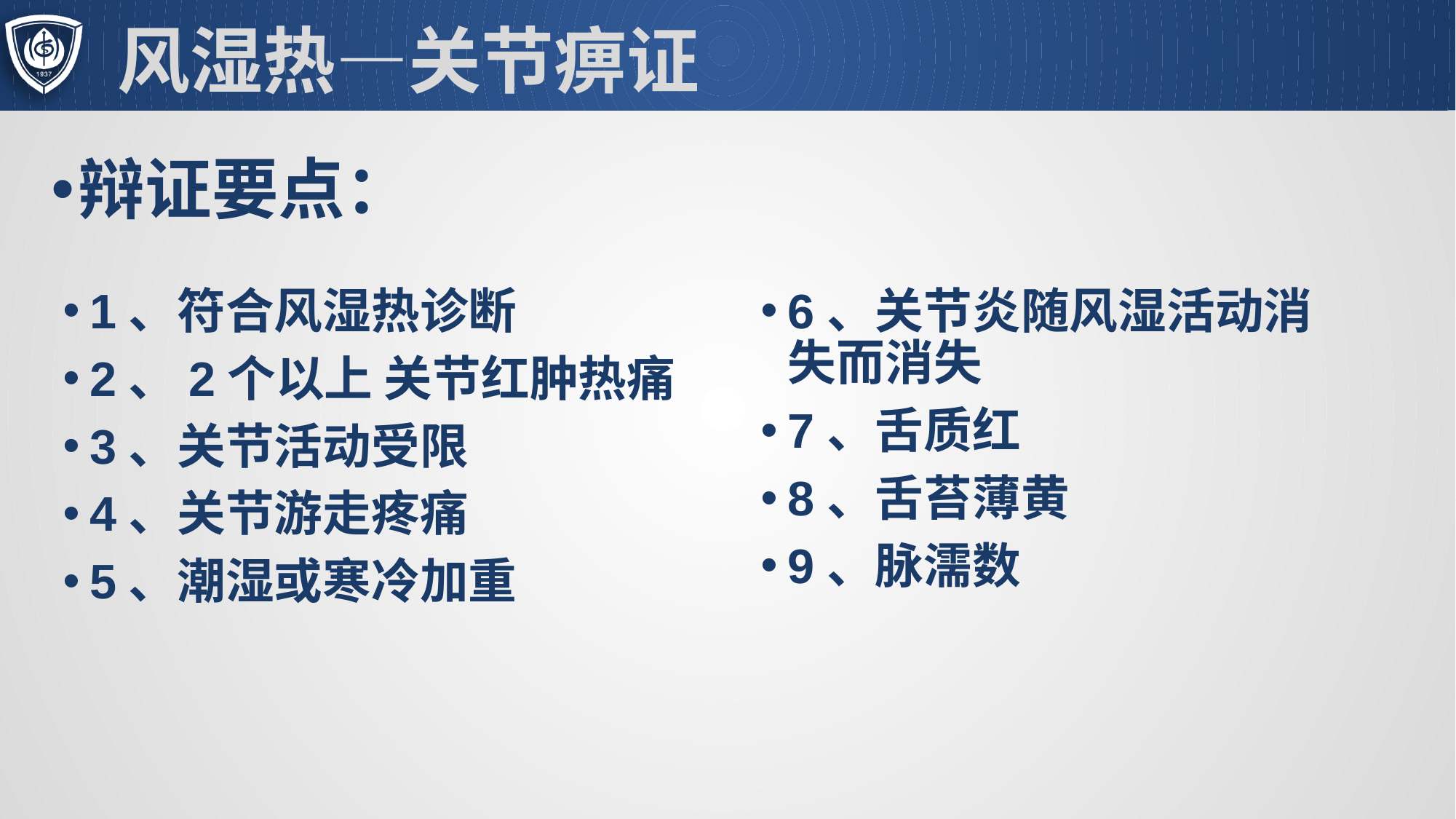

# 风湿热—关节痹证
辩证要点：

6、关节炎随风湿活动消失而消失
7、舌质红
8、舌苔薄黄
9、脉濡数

1、符合风湿热诊断
2、2个以上 关节红肿热痛
3、关节活动受限
4、关节游走疼痛
5、潮湿或寒冷加重